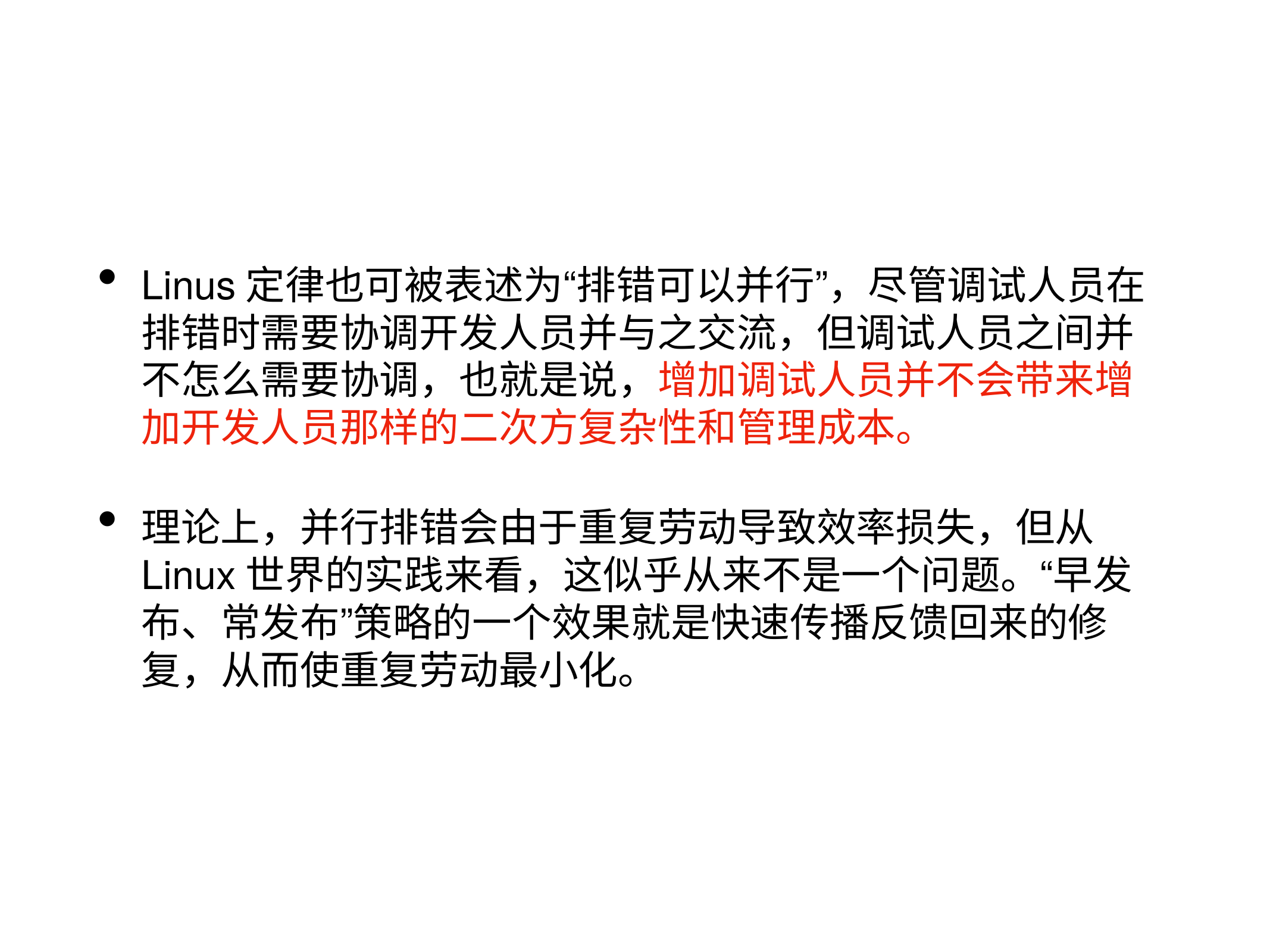

Linus定律也可被表述为“排错可以并行”，尽管调试人员在排错时需要协调开发人员并与之交流，但调试人员之间并不怎么需要协调，也就是说，增加调试人员并不会带来增加开发人员那样的二次方复杂性和管理成本。
理论上，并行排错会由于重复劳动导致效率损失，但从Linux世界的实践来看，这似乎从来不是一个问题。“早发布、常发布”策略的一个效果就是快速传播反馈回来的修复，从而使重复劳动最小化。